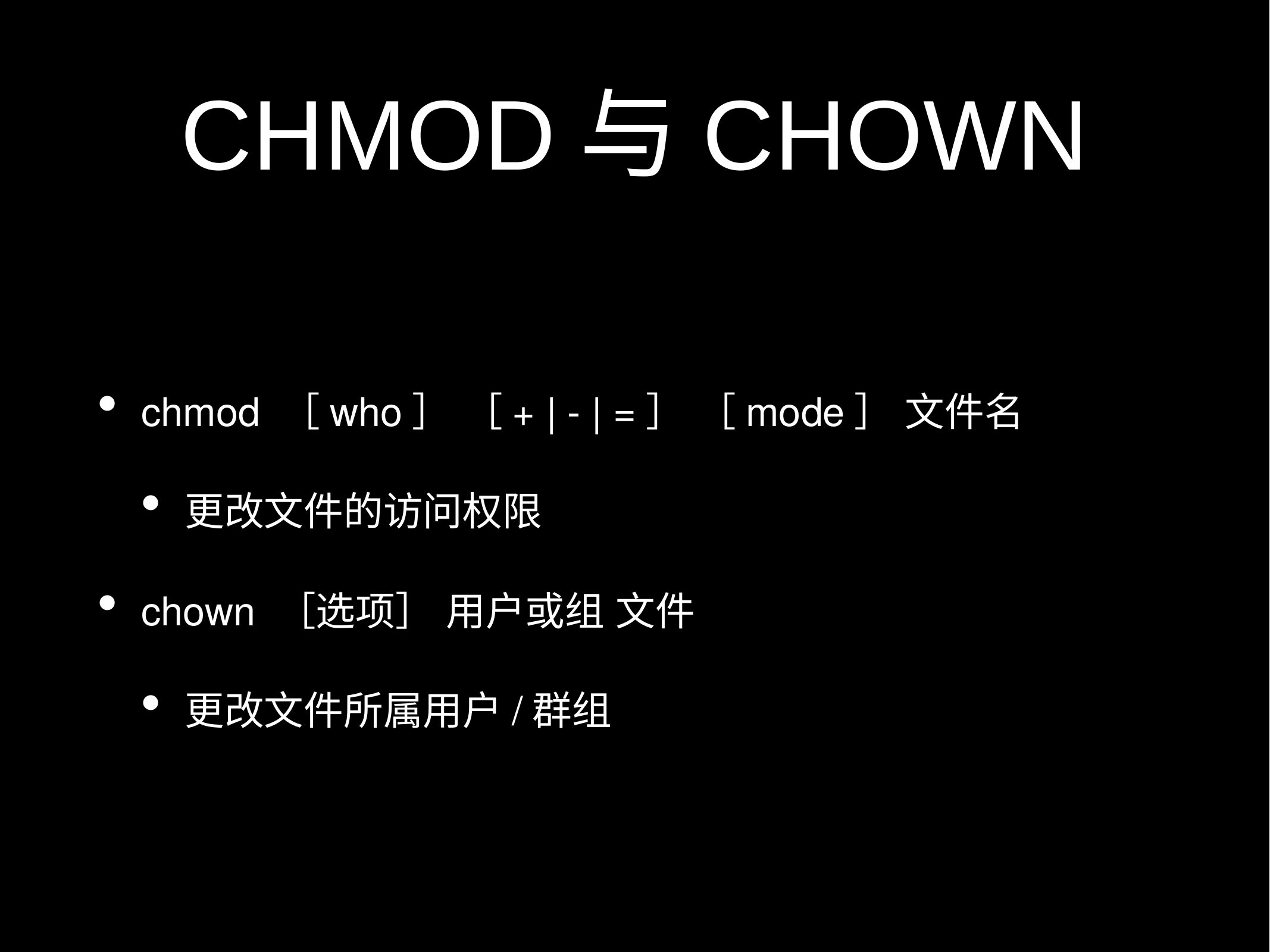

# CHMOD与CHOWN
chmod ［who］ ［+ | - | =］ ［mode］ 文件名
更改文件的访问权限
chown ［选项］ 用户或组 文件
更改文件所属用户/群组